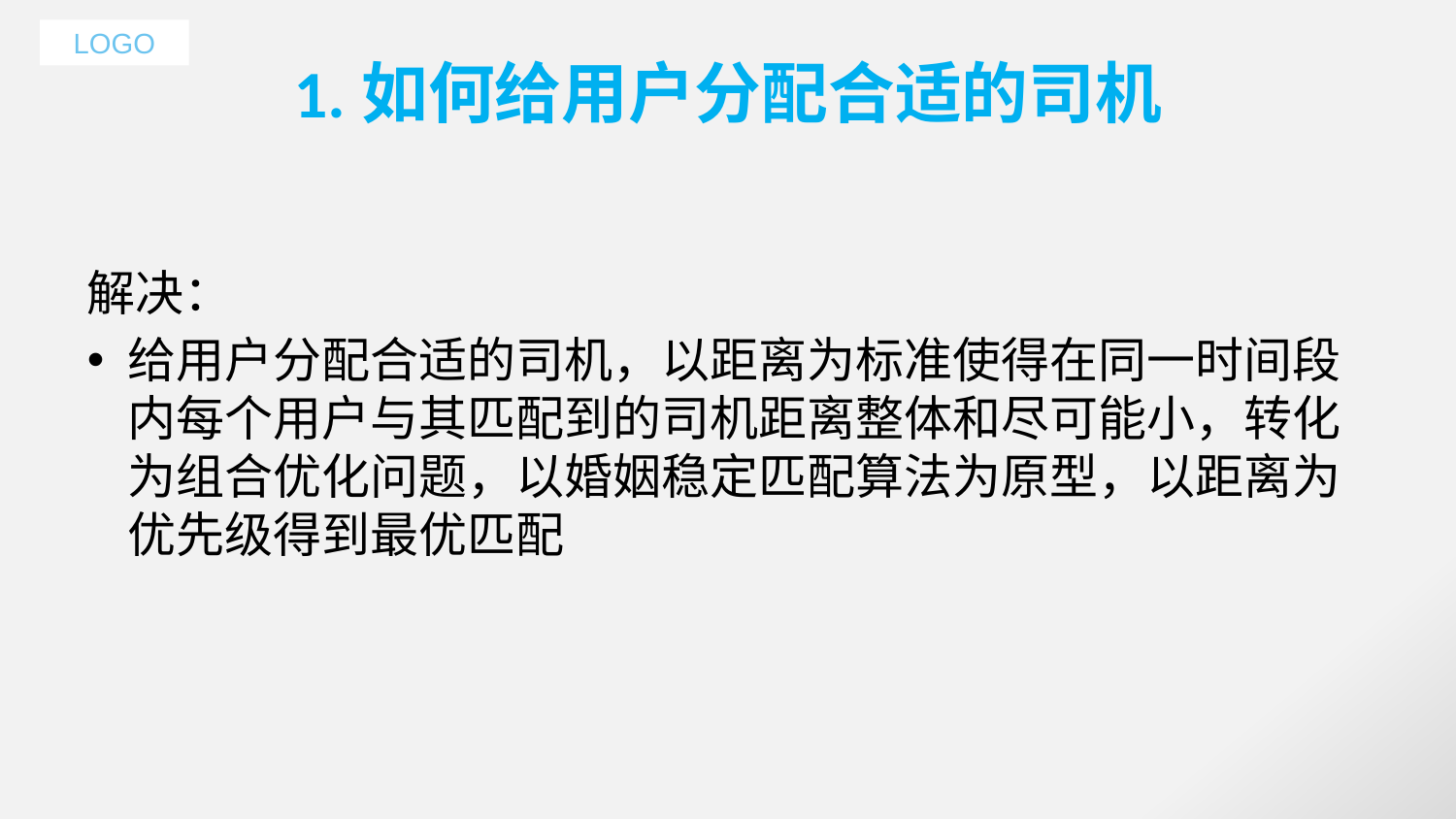

# 1.如何给用户分配合适的司机
解决：
给用户分配合适的司机，以距离为标准使得在同一时间段内每个用户与其匹配到的司机距离整体和尽可能小，转化为组合优化问题，以婚姻稳定匹配算法为原型，以距离为优先级得到最优匹配